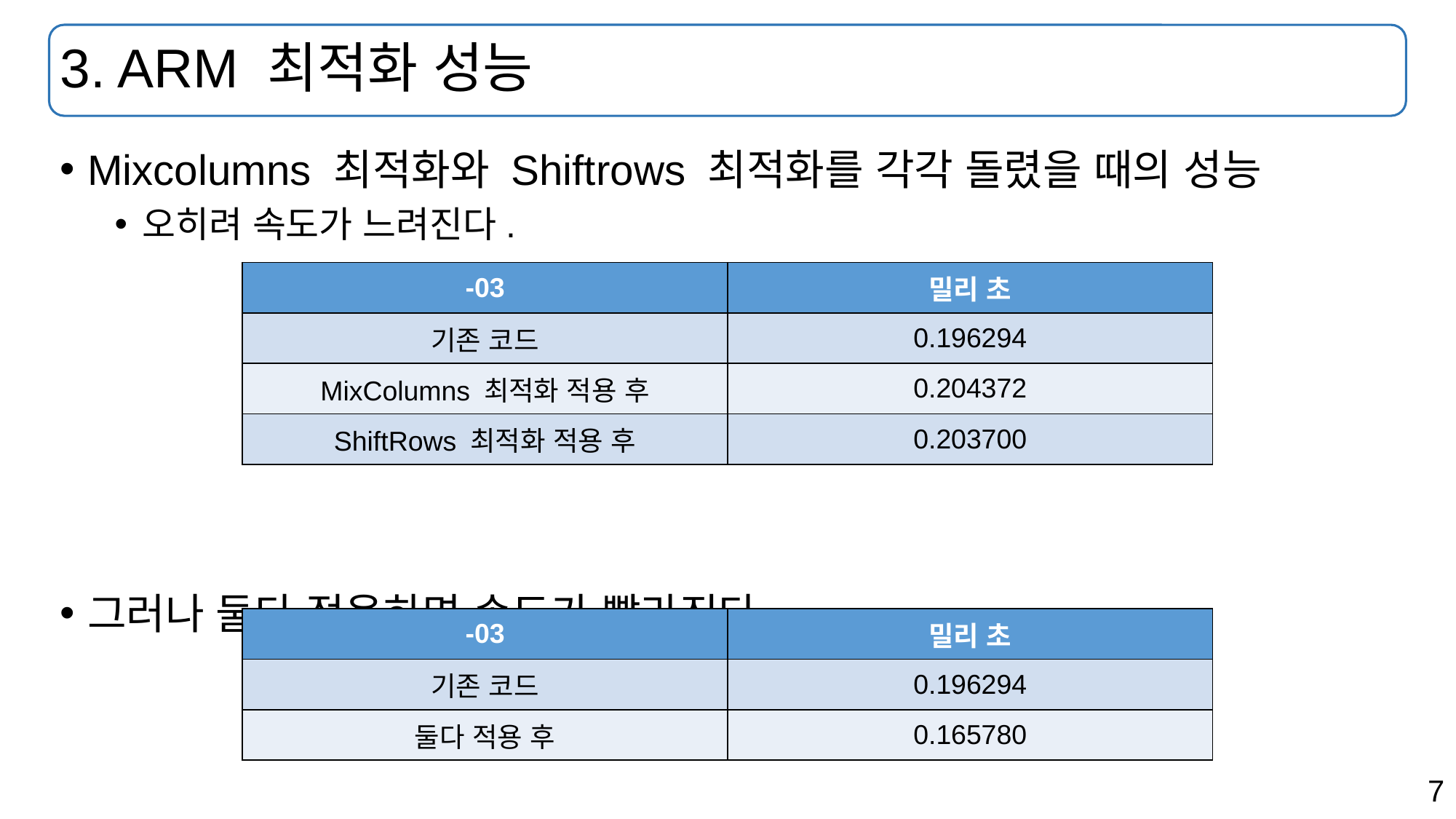

# 3. ARM 최적화 성능
Mixcolumns 최적화와 Shiftrows 최적화를 각각 돌렸을 때의 성능
오히려 속도가 느려진다.

그러나 둘다 적용하면 속도가 빨라진다.

| -03 | 밀리 초 |
| --- | --- |
| 기존 코드 | 0.196294 |
| MixColumns 최적화 적용 후 | 0.204372 |
| ShiftRows 최적화 적용 후 | 0.203700 |
| -03 | 밀리 초 |
| --- | --- |
| 기존 코드 | 0.196294 |
| 둘다 적용 후 | 0.165780 |